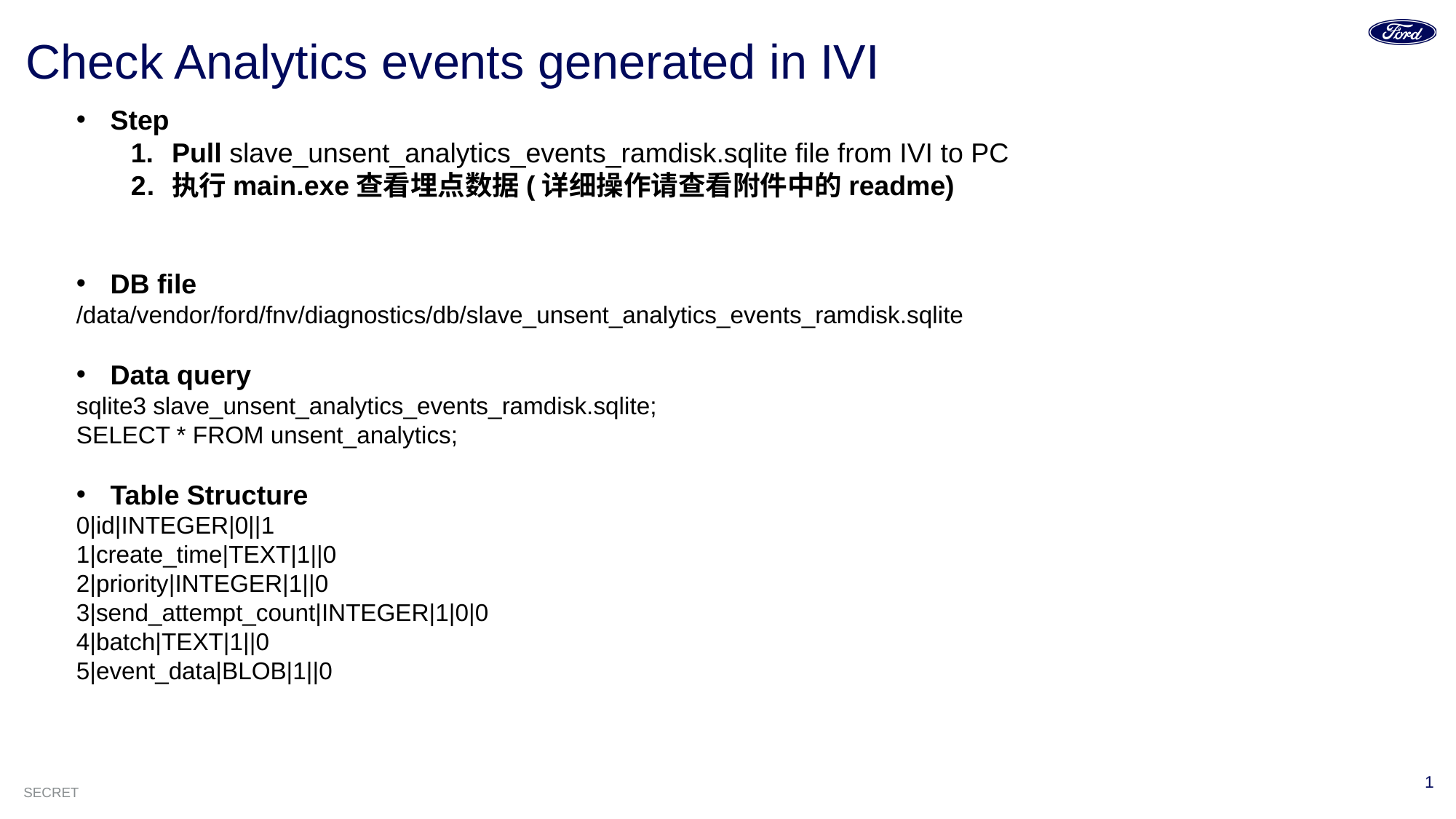

# Check Analytics events generated in IVI
Step
Pull slave_unsent_analytics_events_ramdisk.sqlite file from IVI to PC
执行main.exe查看埋点数据(详细操作请查看附件中的readme)

DB file
/data/vendor/ford/fnv/diagnostics/db/slave_unsent_analytics_events_ramdisk.sqlite

Data query
sqlite3 slave_unsent_analytics_events_ramdisk.sqlite;
SELECT * FROM unsent_analytics;

Table Structure
0|id|INTEGER|0||1
1|create_time|TEXT|1||0
2|priority|INTEGER|1||0
3|send_attempt_count|INTEGER|1|0|0
4|batch|TEXT|1||0
5|event_data|BLOB|1||0